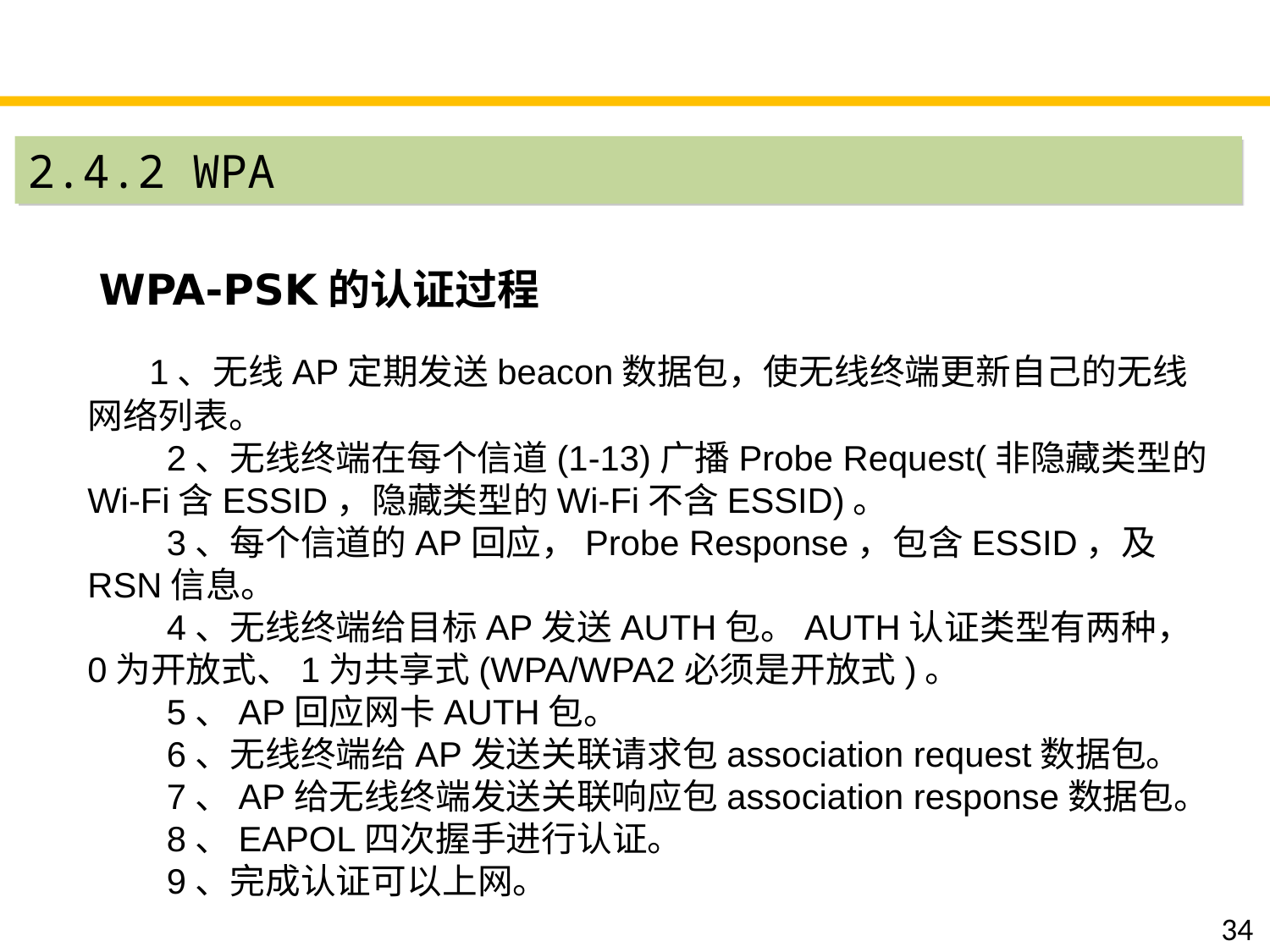

#
2.4.2 WPA
WPA-PSK的认证过程
　 1、无线AP定期发送beacon数据包，使无线终端更新自己的无线网络列表。
　　‍‍2、无线终端在每个信道(1-13)广播Probe Request(非隐藏类型的Wi-Fi含ESSID，隐藏类型的Wi-Fi不含ESSID)。‍‍
　　‍‍3、每个信道的AP回应，Probe Response，包含ESSID，及RSN信息。‍‍
　　‍‍4、无线终端给目标AP发送AUTH包。AUTH认证类型有两种，0为开放式、1为共享式(WPA/WPA2必须是开放式)。‍‍
　　‍‍5、AP回应网卡AUTH包。‍‍
　　‍‍6、无线终端给AP发送关联请求包association request数据包。‍‍
　　‍‍7、AP给无线终端发送关联响应包association response数据包。‍‍
　　‍‍8、EAPOL四次握手进行认证。‍‍
　　‍‍9、完成认证可以上网。
34